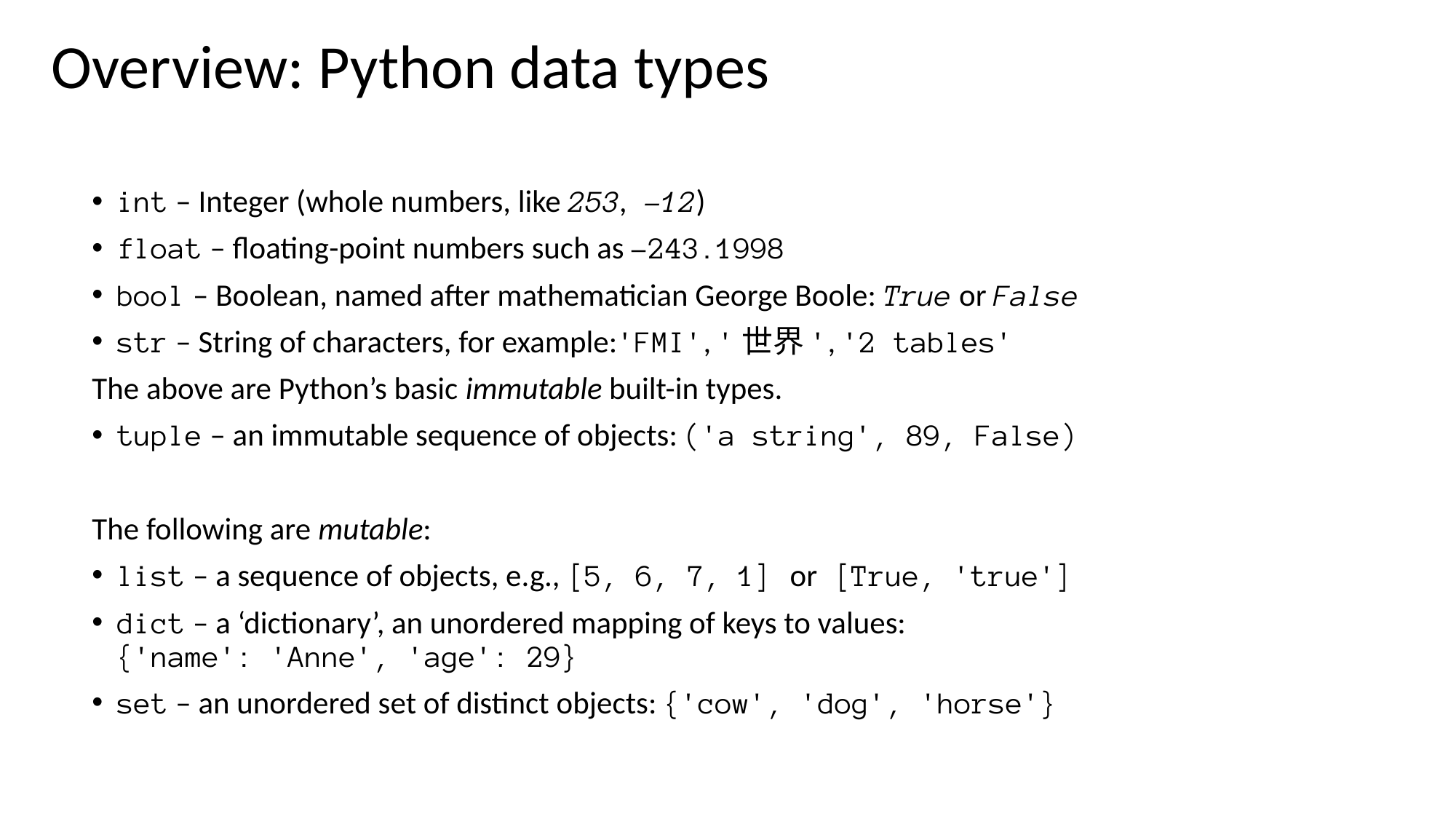

# Overview: Python data types
int – Integer (whole numbers, like 253, -12)
float – floating-point numbers such as -243.1998
bool – Boolean, named after mathematician George Boole: True or False
str – String of characters, for example:'FMI', '世界', '2 tables'
The above are Python’s basic immutable built-in types.
tuple – an immutable sequence of objects: ('a string', 89, False)

The following are mutable:
list – a sequence of objects, e.g., [5, 6, 7, 1] or [True, 'true']
dict – a ‘dictionary’, an unordered mapping of keys to values:                                  		{'name': 'Anne', 'age': 29}
set – an unordered set of distinct objects: {'cow', 'dog', 'horse'}